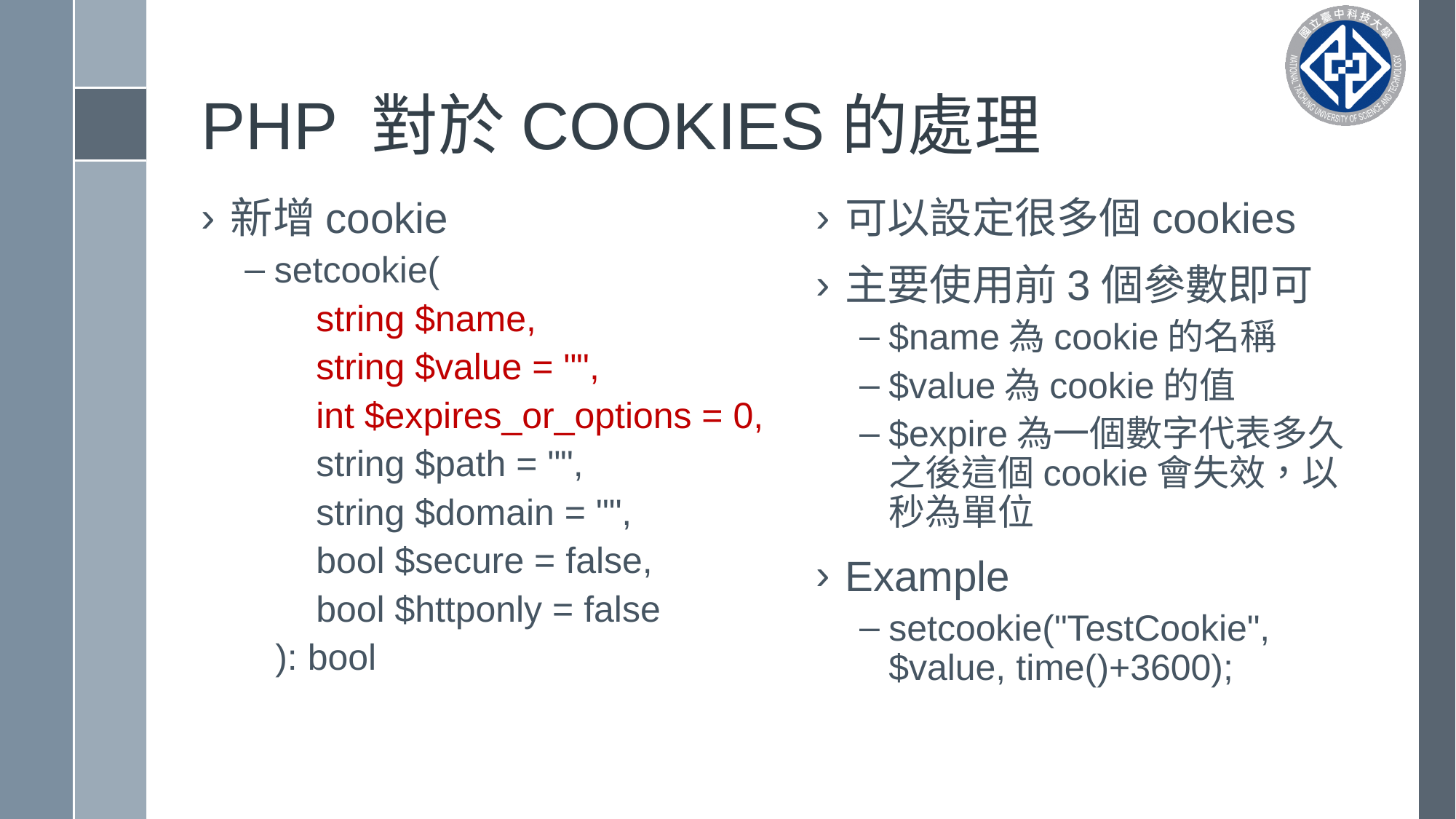

# PHP 對於COOKIES的處理
新增cookie
setcookie(
       string $name,
       string $value = "",
       int $expires_or_options = 0,
       string $path = "",
       string $domain = "",
       bool $secure = false,
       bool $httponly = false
   ): bool
可以設定很多個cookies
主要使用前3個參數即可
$name為cookie的名稱
$value為cookie的值
$expire為一個數字代表多久之後這個cookie會失效，以秒為單位
Example
setcookie("TestCookie", $value, time()+3600);